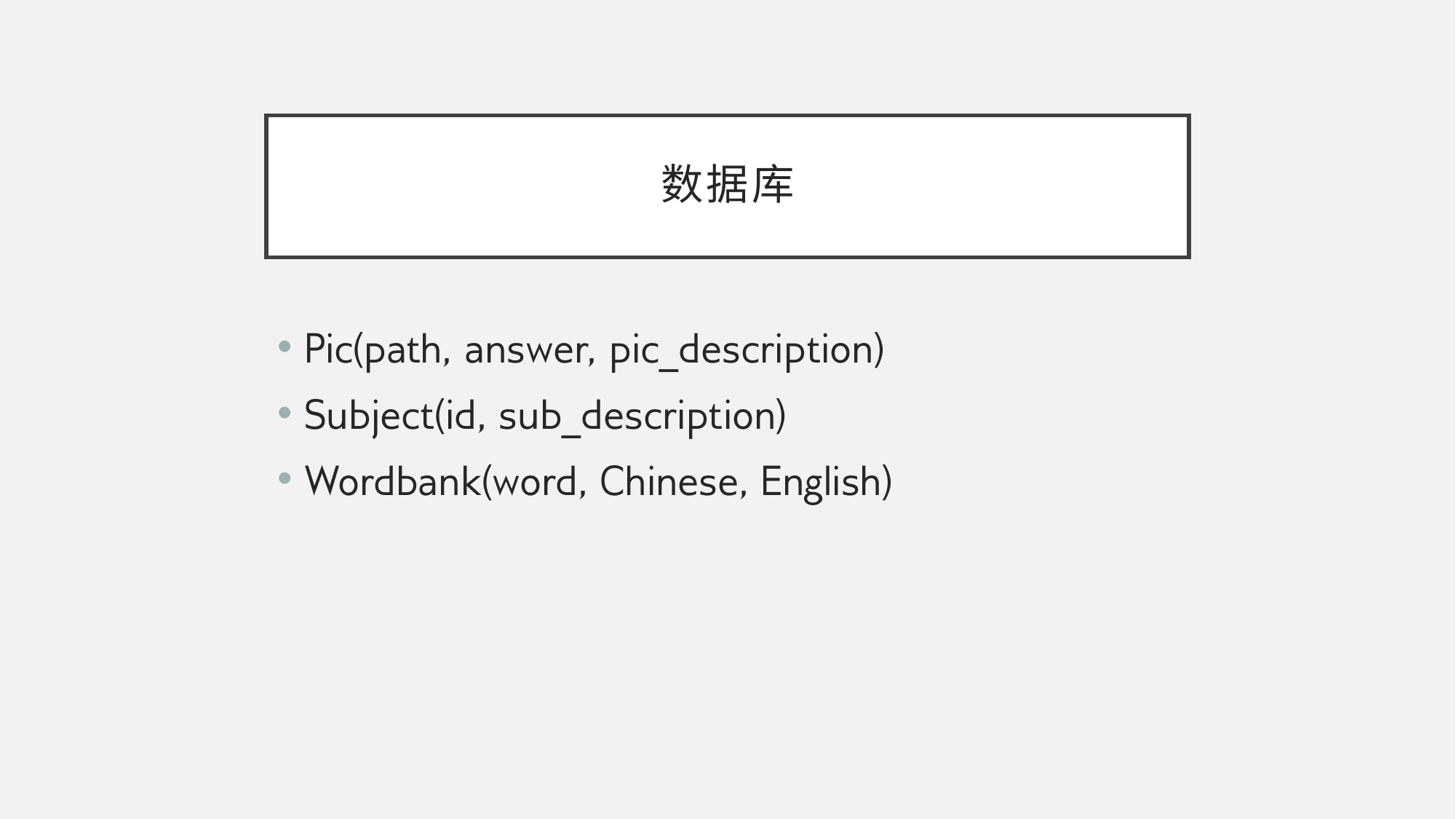

# 数据库
Pic(path, answer, pic_description)
Subject(id, sub_description)
Wordbank(word, Chinese, English)